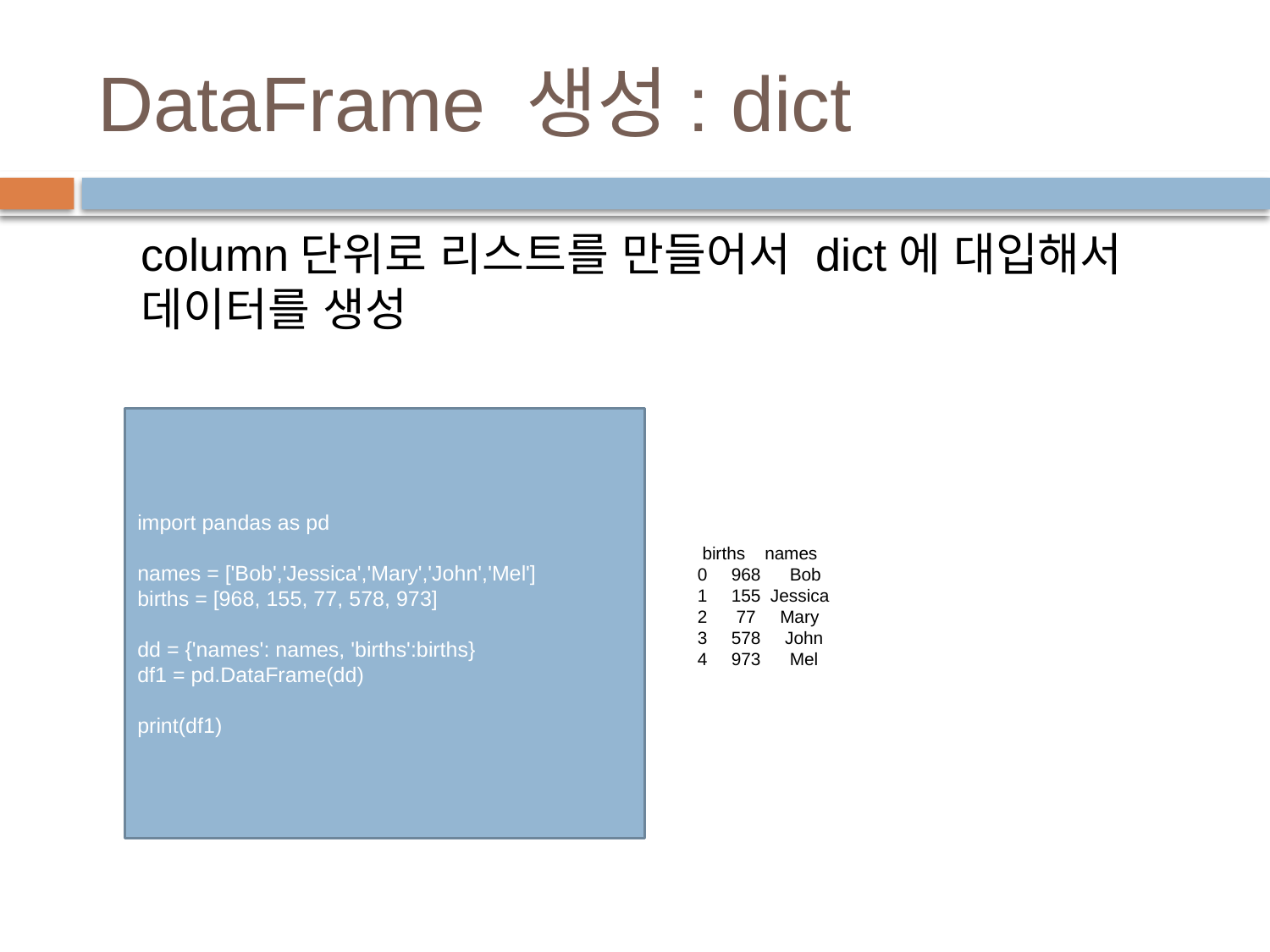

# DataFrame 생성: dict
column단위로 리스트를 만들어서 dict에 대입해서  데이터를 생성
import pandas as pd

names = ['Bob','Jessica','Mary','John','Mel']
births = [968, 155, 77, 578, 973]

dd = {'names': names, 'births':births}
df1 = pd.DataFrame(dd)

print(df1)
 births    names
0     968      Bob
1     155  Jessica
2      77     Mary
3     578     John
4     973      Mel